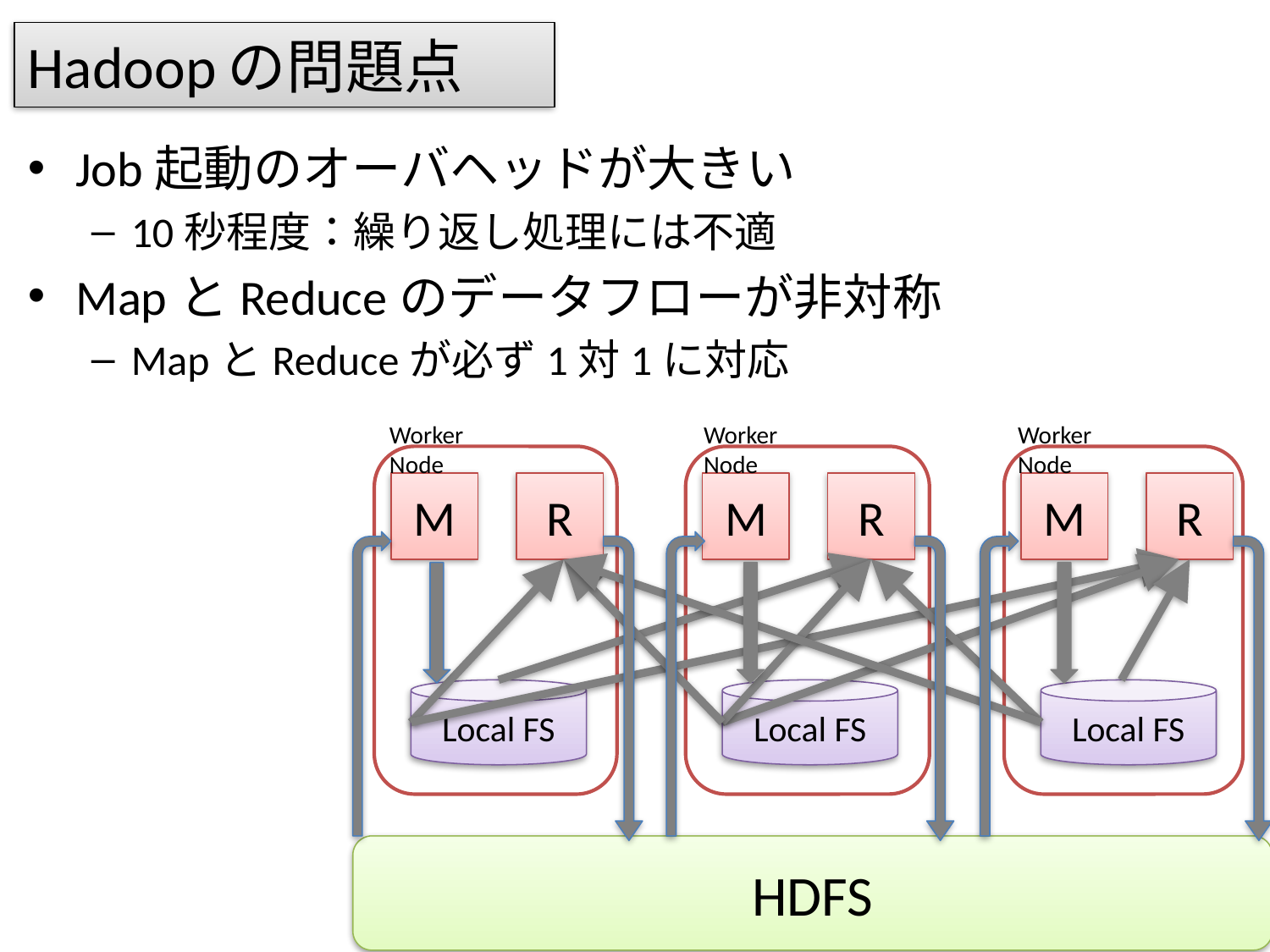

# Hadoopの問題点
Job起動のオーバヘッドが大きい
10秒程度：繰り返し処理には不適
MapとReduceのデータフローが非対称
MapとReduceが必ず1対1に対応
Worker
Node
Worker
Node
Worker
Node

M
R
M
R
M
R

Local FS
Local FS
Local FS
HDFS